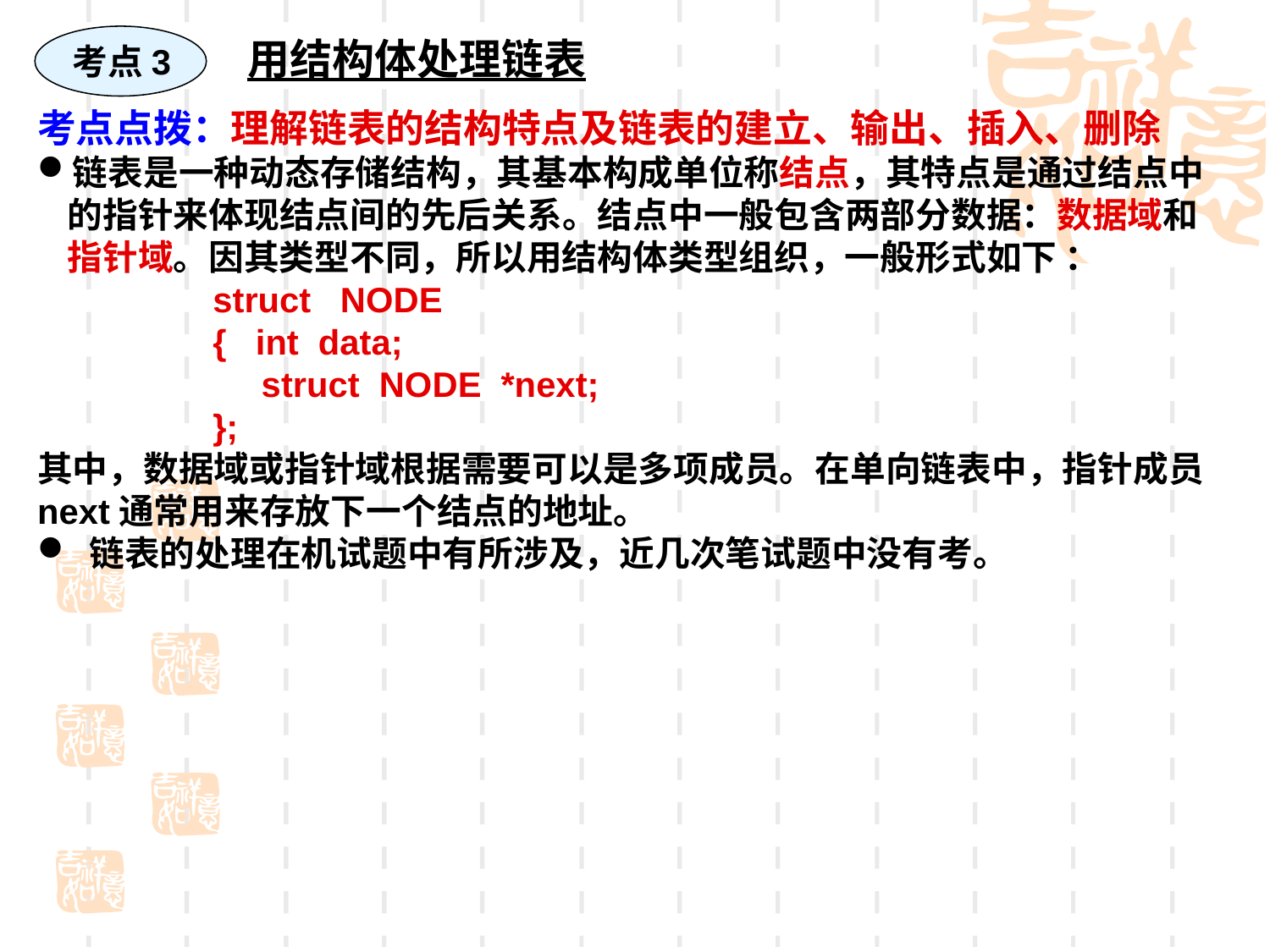

考点3
用结构体处理链表
考点点拨：理解链表的结构特点及链表的建立、输出、插入、删除
链表是一种动态存储结构，其基本构成单位称结点，其特点是通过结点中的指针来体现结点间的先后关系。结点中一般包含两部分数据：数据域和指针域。因其类型不同，所以用结构体类型组织，一般形式如下 ：
                  struct   NODE
                  {   int  data;
                       struct  NODE  *next;
                  };
其中，数据域或指针域根据需要可以是多项成员。在单向链表中，指针成员next通常用来存放下一个结点的地址。
 链表的处理在机试题中有所涉及，近几次笔试题中没有考。